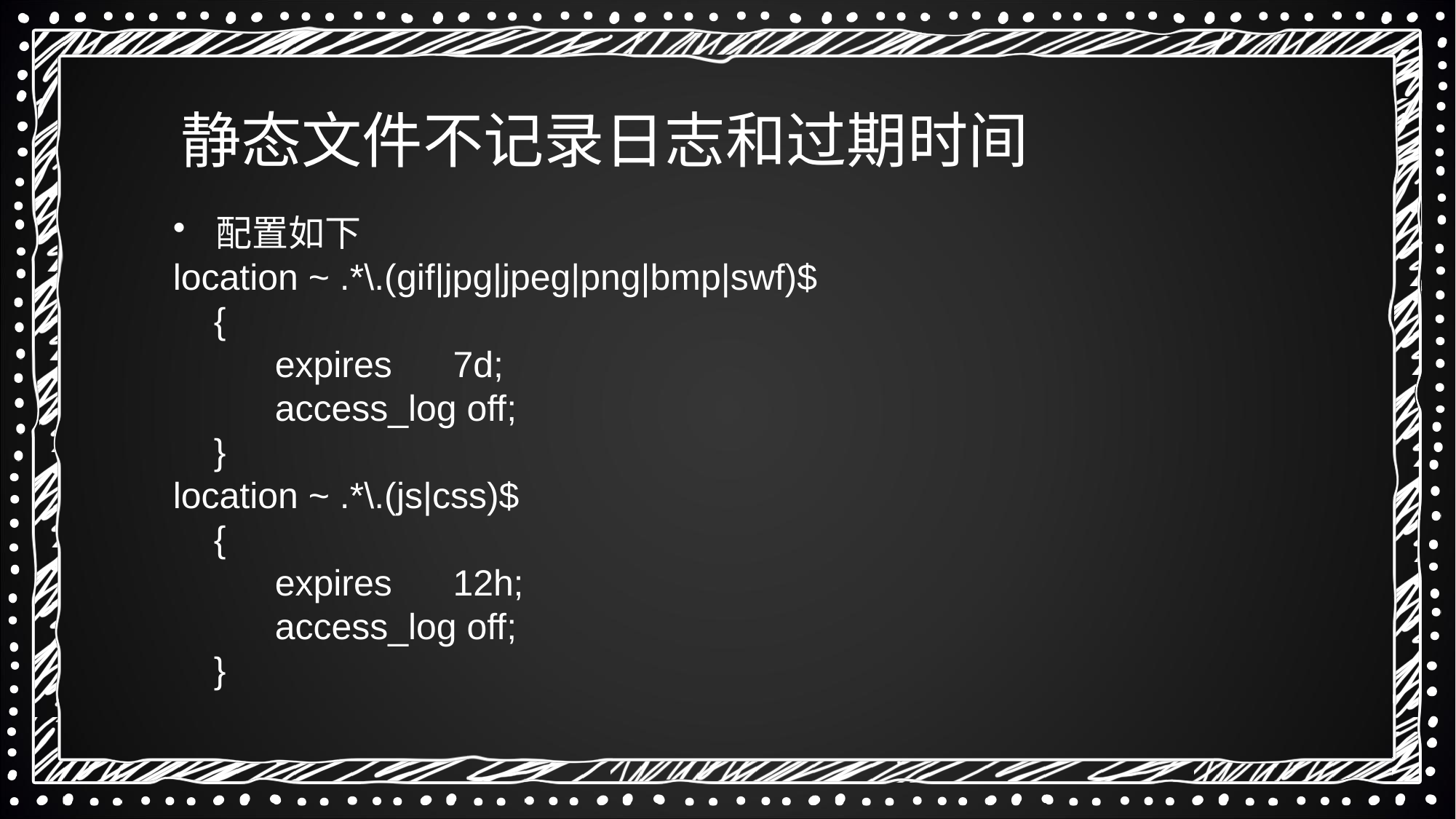

静态文件不记录日志和过期时间
 配置如下
location ~ .*\.(gif|jpg|jpeg|png|bmp|swf)$
    {
          expires      7d;
          access_log off;
    }
location ~ .*\.(js|css)$
    {
          expires      12h;
          access_log off;
    }